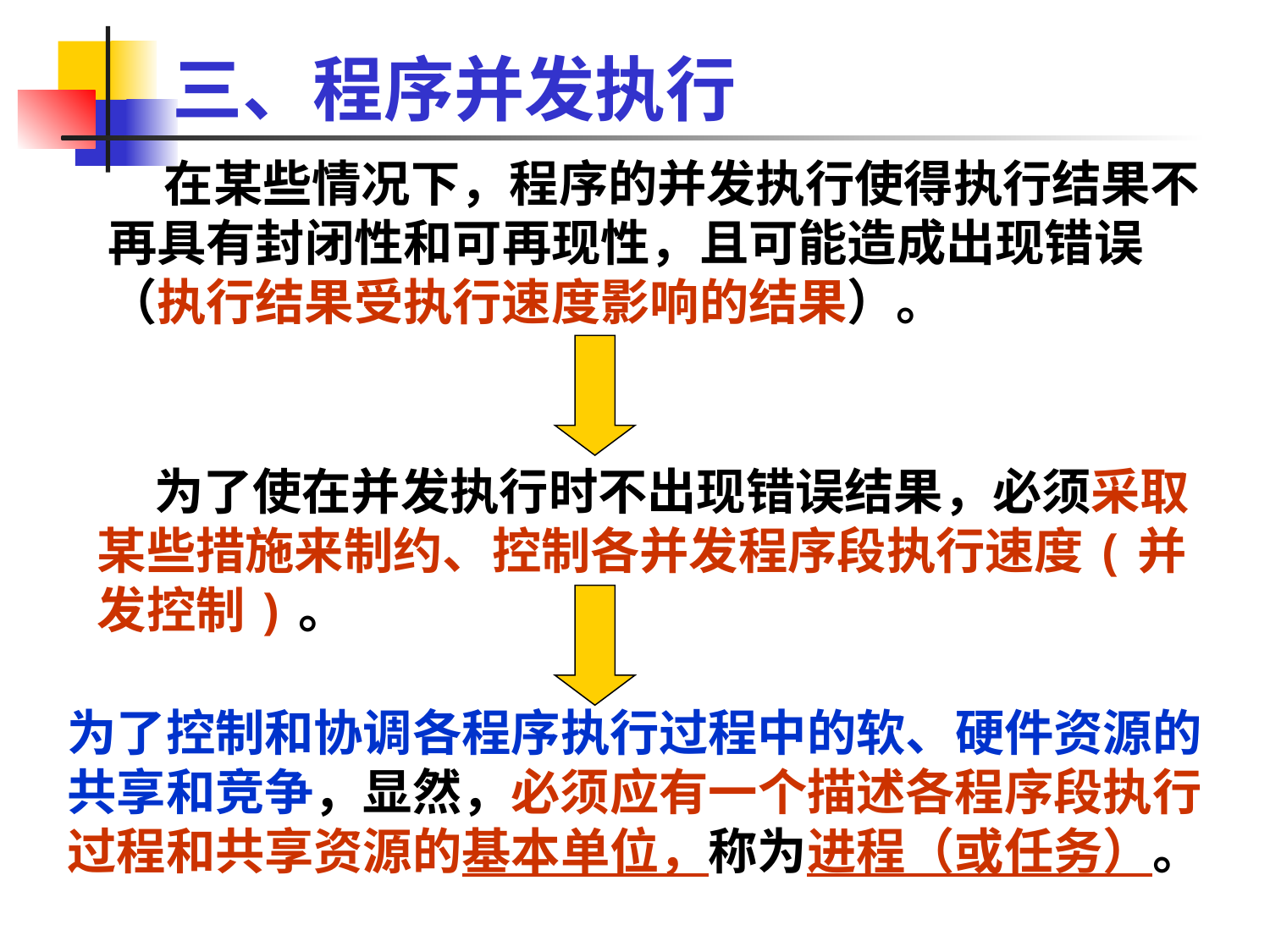

三、程序并发执行
    在某些情况下，程序的并发执行使得执行结果不再具有封闭性和可再现性，且可能造成出现错误（执行结果受执行速度影响的结果）。

    为了使在并发执行时不出现错误结果，必须采取某些措施来制约、控制各并发程序段执行速度(并发控制)。

为了控制和协调各程序执行过程中的软、硬件资源的共享和竞争，显然，必须应有一个描述各程序段执行过程和共享资源的基本单位，称为进程（或任务）。